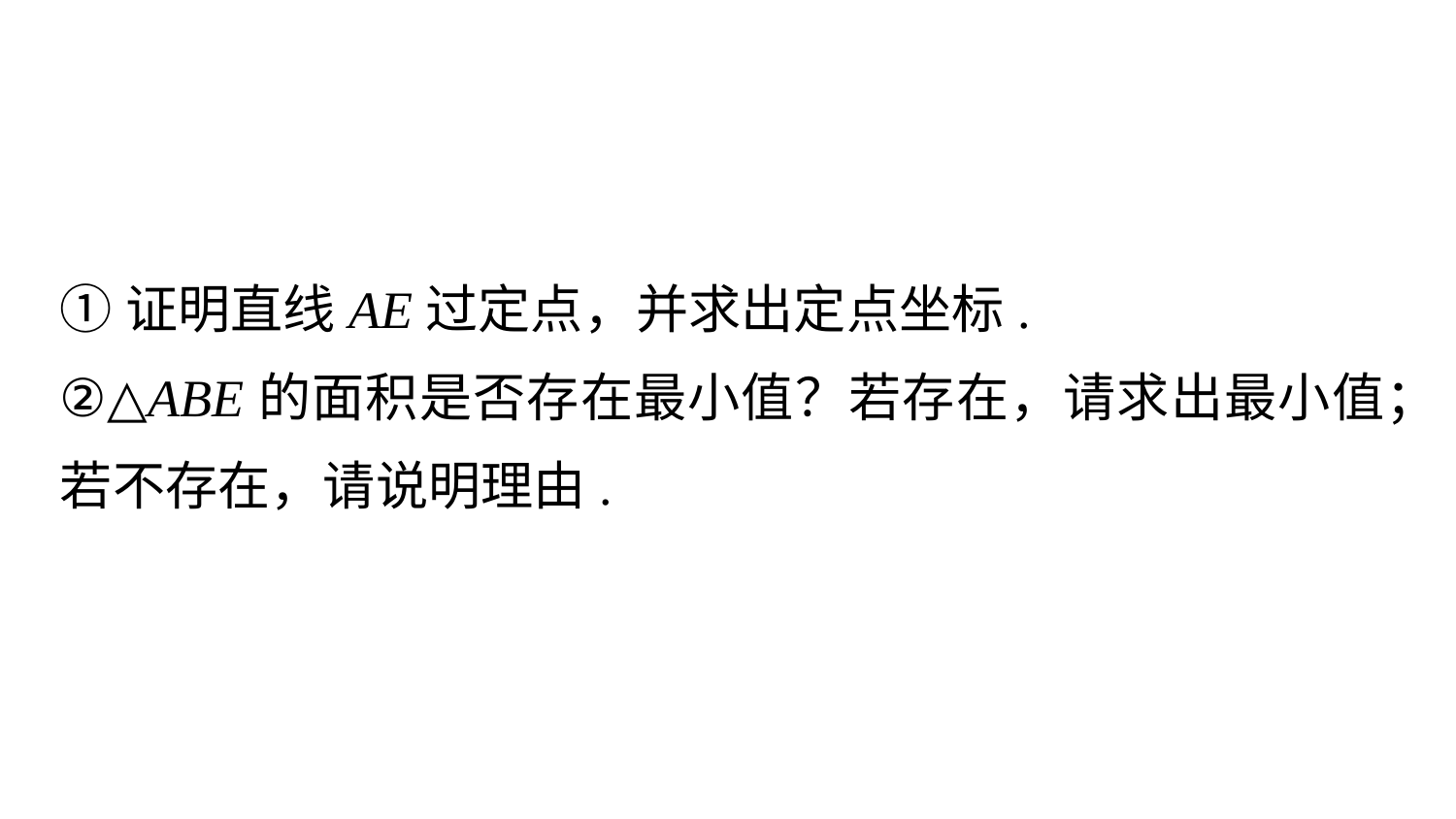

①证明直线AE过定点，并求出定点坐标.
②△ABE的面积是否存在最小值？若存在，请求出最小值；若不存在，请说明理由.